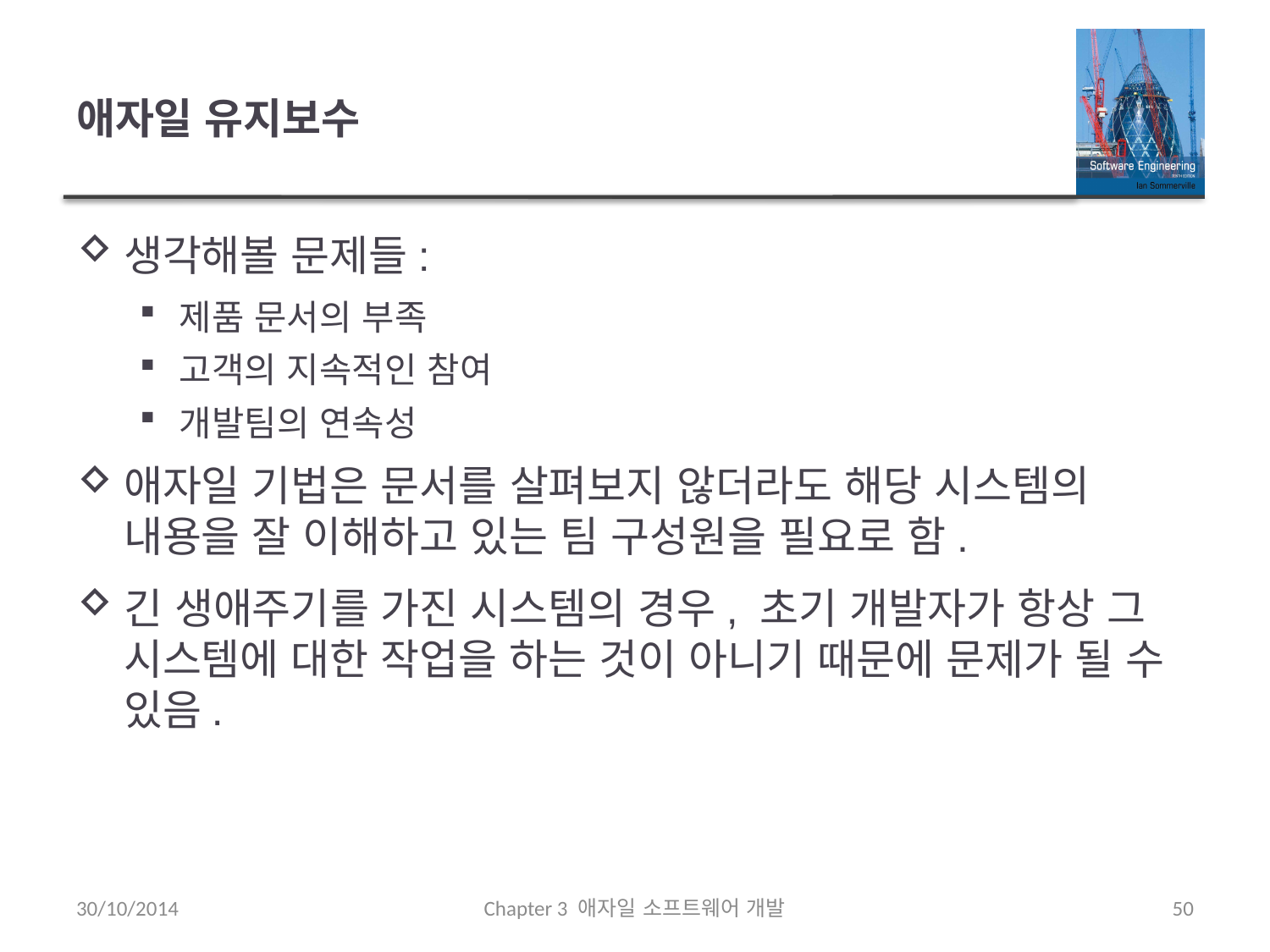

# 애자일 유지보수
생각해볼 문제들:
제품 문서의 부족
고객의 지속적인 참여
개발팀의 연속성
애자일 기법은 문서를 살펴보지 않더라도 해당 시스템의 내용을 잘 이해하고 있는 팀 구성원을 필요로 함.
긴 생애주기를 가진 시스템의 경우, 초기 개발자가 항상 그 시스템에 대한 작업을 하는 것이 아니기 때문에 문제가 될 수 있음.
30/10/2014
Chapter 3 애자일 소프트웨어 개발
50